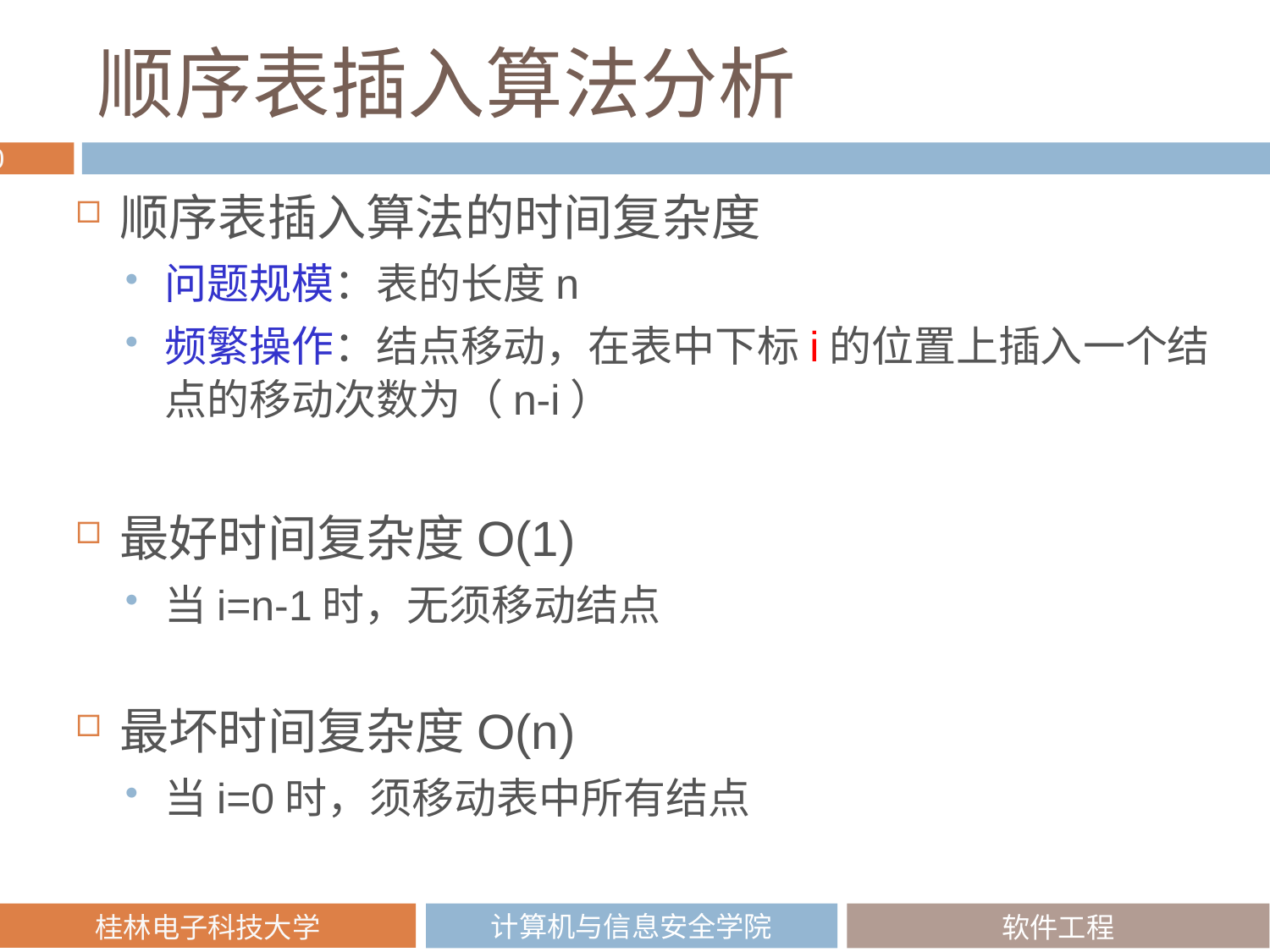

# 顺序表插入算法分析
顺序表插入算法的时间复杂度
问题规模：表的长度n
频繁操作：结点移动，在表中下标i的位置上插入一个结点的移动次数为（n-i）

最好时间复杂度O(1)
当i=n-1时，无须移动结点

最坏时间复杂度O(n)
当i=0时，须移动表中所有结点